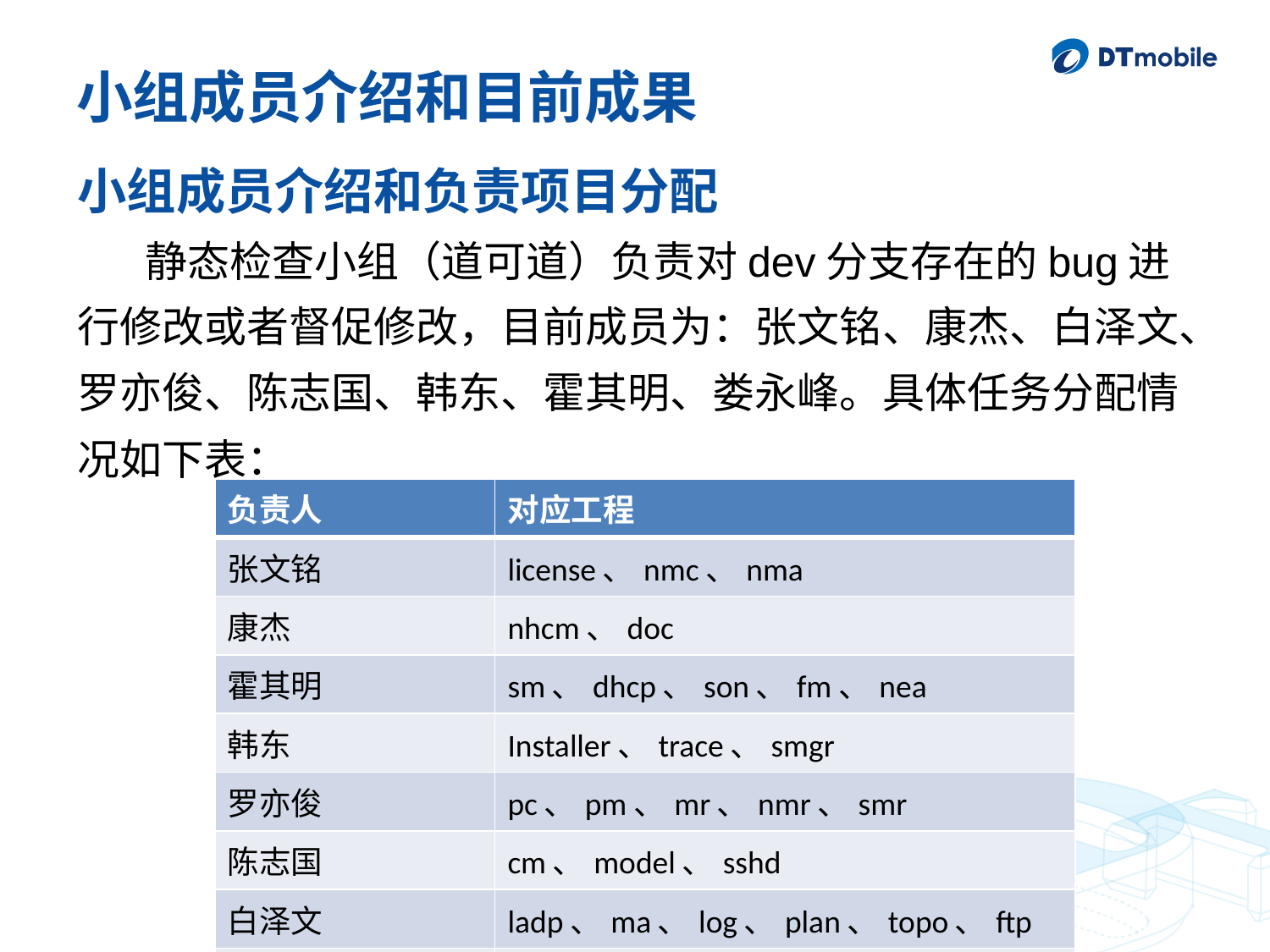

# 小组成员介绍和目前成果
小组成员介绍和负责项目分配
      静态检查小组（道可道）负责对dev分支存在的bug进行修改或者督促修改，目前成员为：张文铭、康杰、白泽文、罗亦俊、陈志国、韩东、霍其明、娄永峰。具体任务分配情况如下表：

| 负责人 | 对应工程 |
| --- | --- |
| 张文铭 | license、nmc、nma |
| 康杰 | nhcm、doc |
| 霍其明 | sm、dhcp、son、fm、nea |
| 韩东 | Installer、trace、smgr |
| 罗亦俊 | pc、pm、mr、nmr、smr |
| 陈志国 | cm、model、sshd |
| 白泽文 | ladp、ma、log、plan、topo、ftp |
| 娄永峰 | ngc-om |